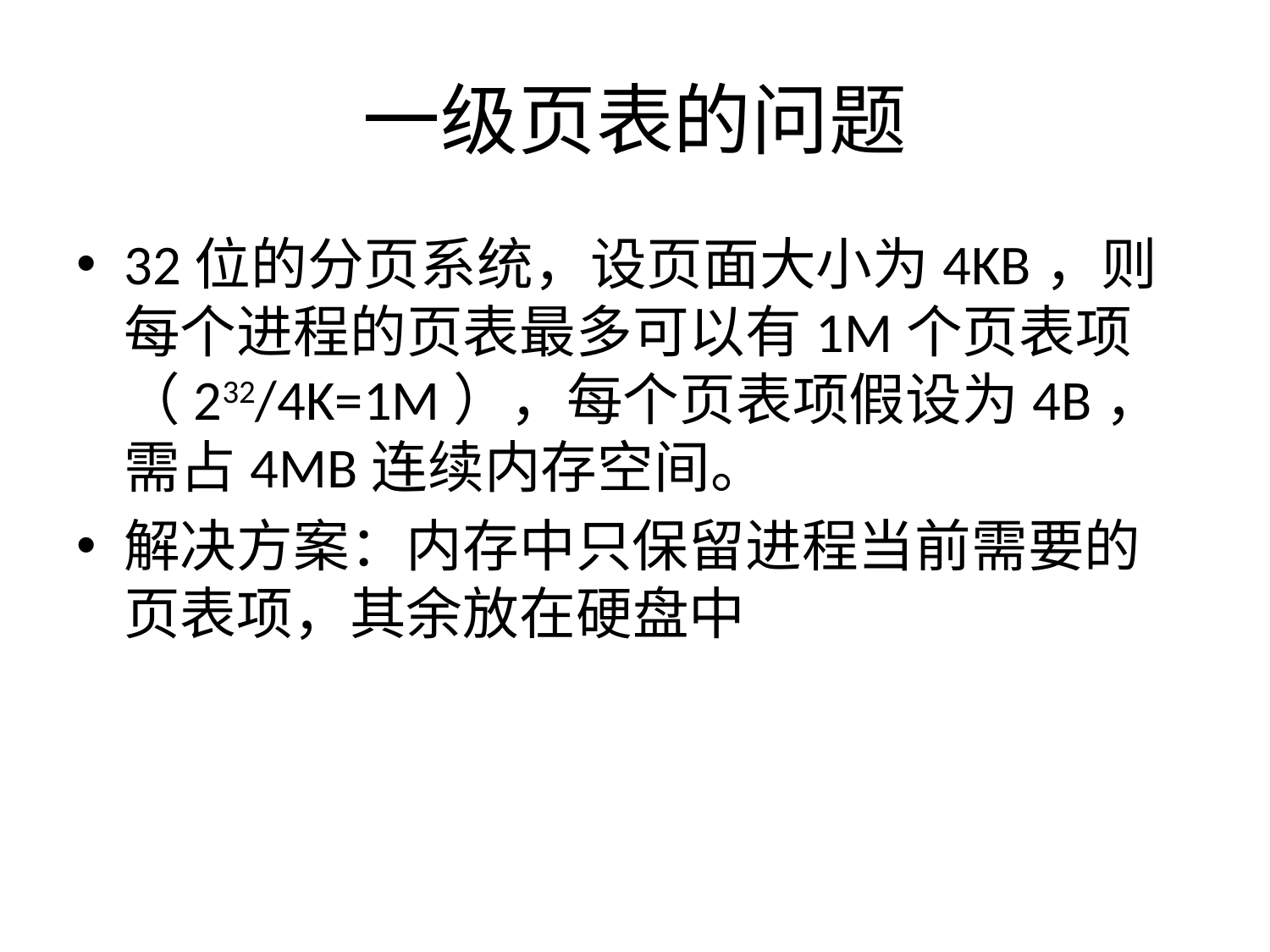

# 一级页表的问题
32位的分页系统，设页面大小为4KB，则每个进程的页表最多可以有1M个页表项（232/4K=1M），每个页表项假设为4B，需占4MB连续内存空间。
解决方案：内存中只保留进程当前需要的页表项，其余放在硬盘中